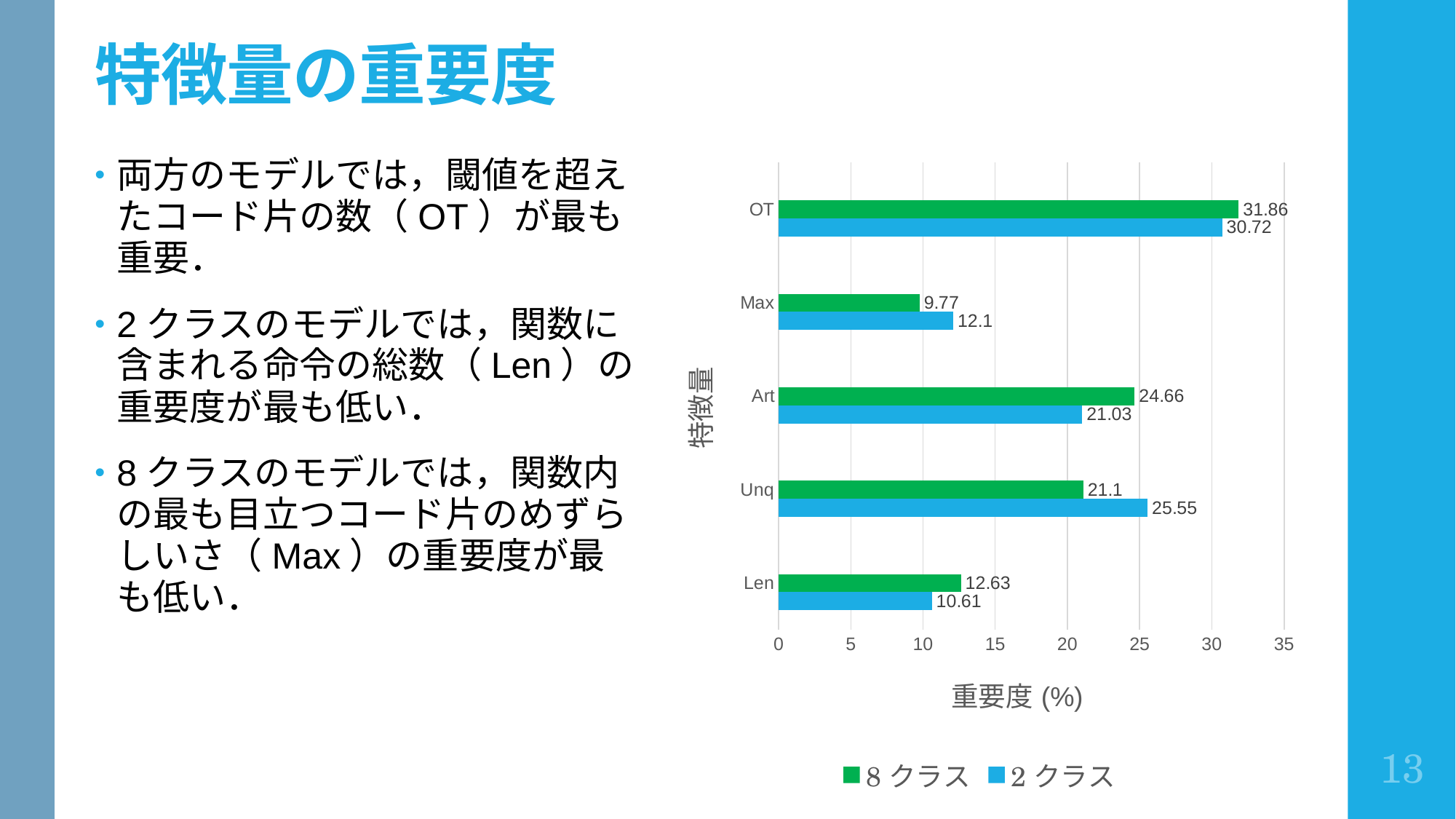

# 特徴量の重要度
両方のモデルでは，閾値を超えたコード片の数（OT）が最も重要．
2クラスのモデルでは，関数に含まれる命令の総数（Len）の重要度が最も低い．
8クラスのモデルでは，関数内の最も目立つコード片のめずらしいさ（Max）の重要度が最も低い．

### Chart

| Category | 2クラス | 8クラス |  |
|---|---|---|---|
| Len | 10.61 | 12.63 | None |
| Unq | 25.55 | 21.1 | None |
| Art | 21.03 | 24.66 | None |
| Max | 12.1 | 9.77 | None |
| OT | 30.72 | 31.86 | None |
13